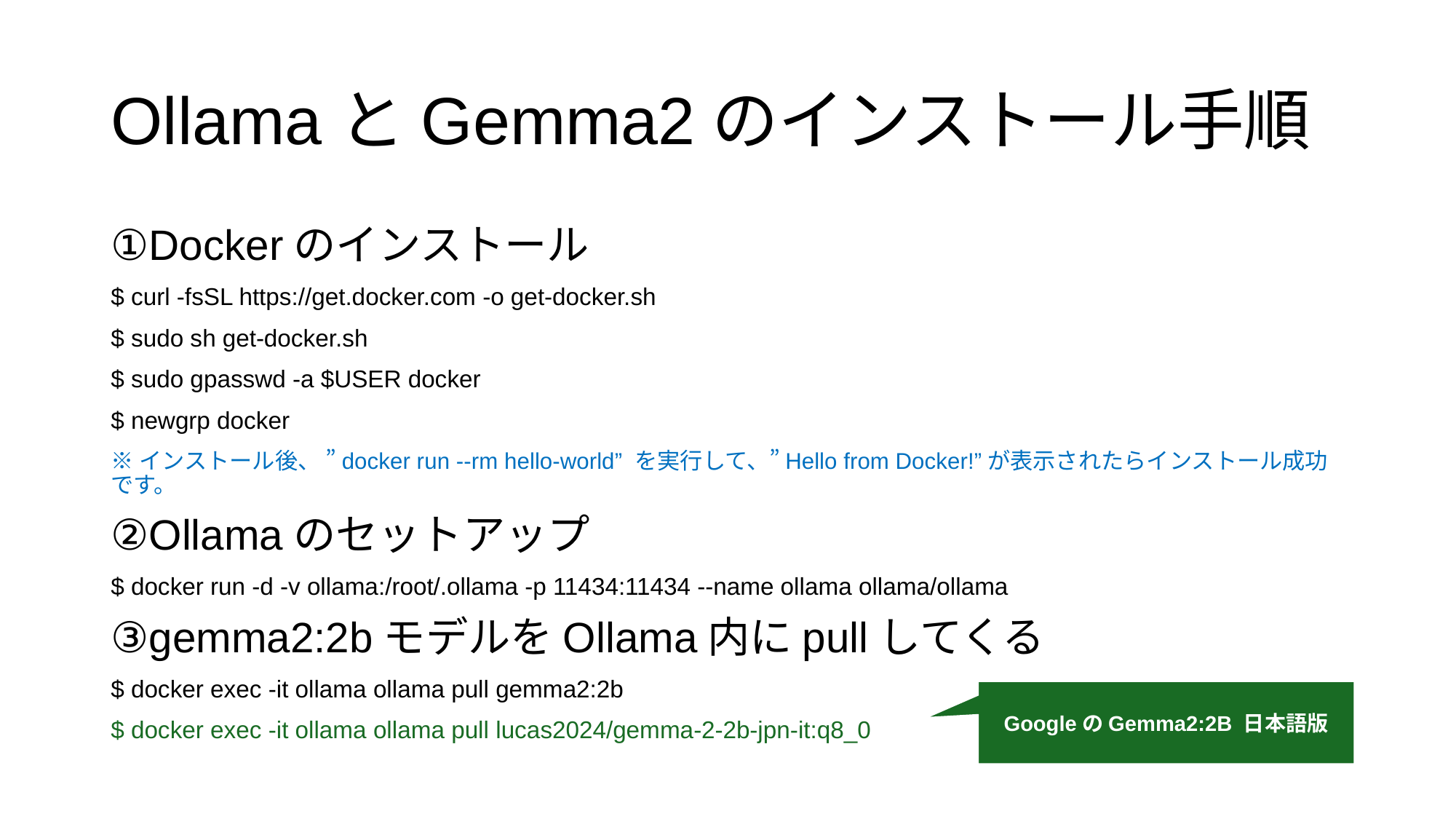

# OllamaとGemma2のインストール手順
①Dockerのインストール
$ curl -fsSL https://get.docker.com -o get-docker.sh
$ sudo sh get-docker.sh
$ sudo gpasswd -a $USER docker
$ newgrp docker
※インストール後、 ”docker run --rm hello-world” を実行して、”Hello from Docker!”が表示されたらインストール成功です。
②Ollamaのセットアップ
$ docker run -d -v ollama:/root/.ollama -p 11434:11434 --name ollama ollama/ollama
③gemma2:2bモデルをOllama内にpullしてくる
$ docker exec -it ollama ollama pull gemma2:2b
$ docker exec -it ollama ollama pull lucas2024/gemma-2-2b-jpn-it:q8_0

GoogleのGemma2:2B 日本語版